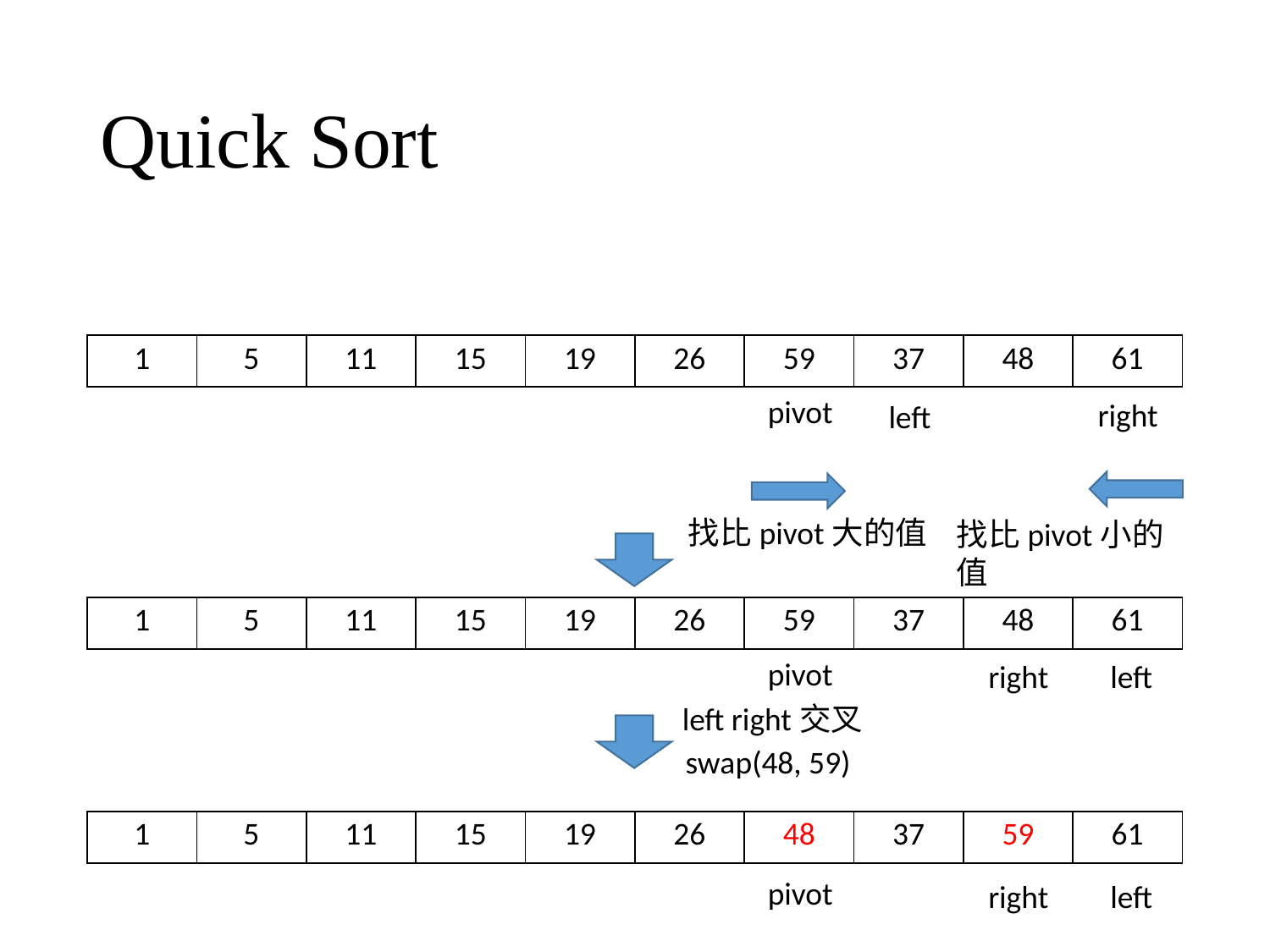

# Quick Sort

| 1 | 5 | 11 | 15 | 19 | 26 | 59 | 37 | 48 | 61 |
| --- | --- | --- | --- | --- | --- | --- | --- | --- | --- |
pivot
right
left

找比pivot大的值
找比pivot小的值

| 1 | 5 | 11 | 15 | 19 | 26 | 59 | 37 | 48 | 61 |
| --- | --- | --- | --- | --- | --- | --- | --- | --- | --- |
pivot
right
left
left right交叉

swap(48, 59)
| 1 | 5 | 11 | 15 | 19 | 26 | 48 | 37 | 59 | 61 |
| --- | --- | --- | --- | --- | --- | --- | --- | --- | --- |
pivot
right
left